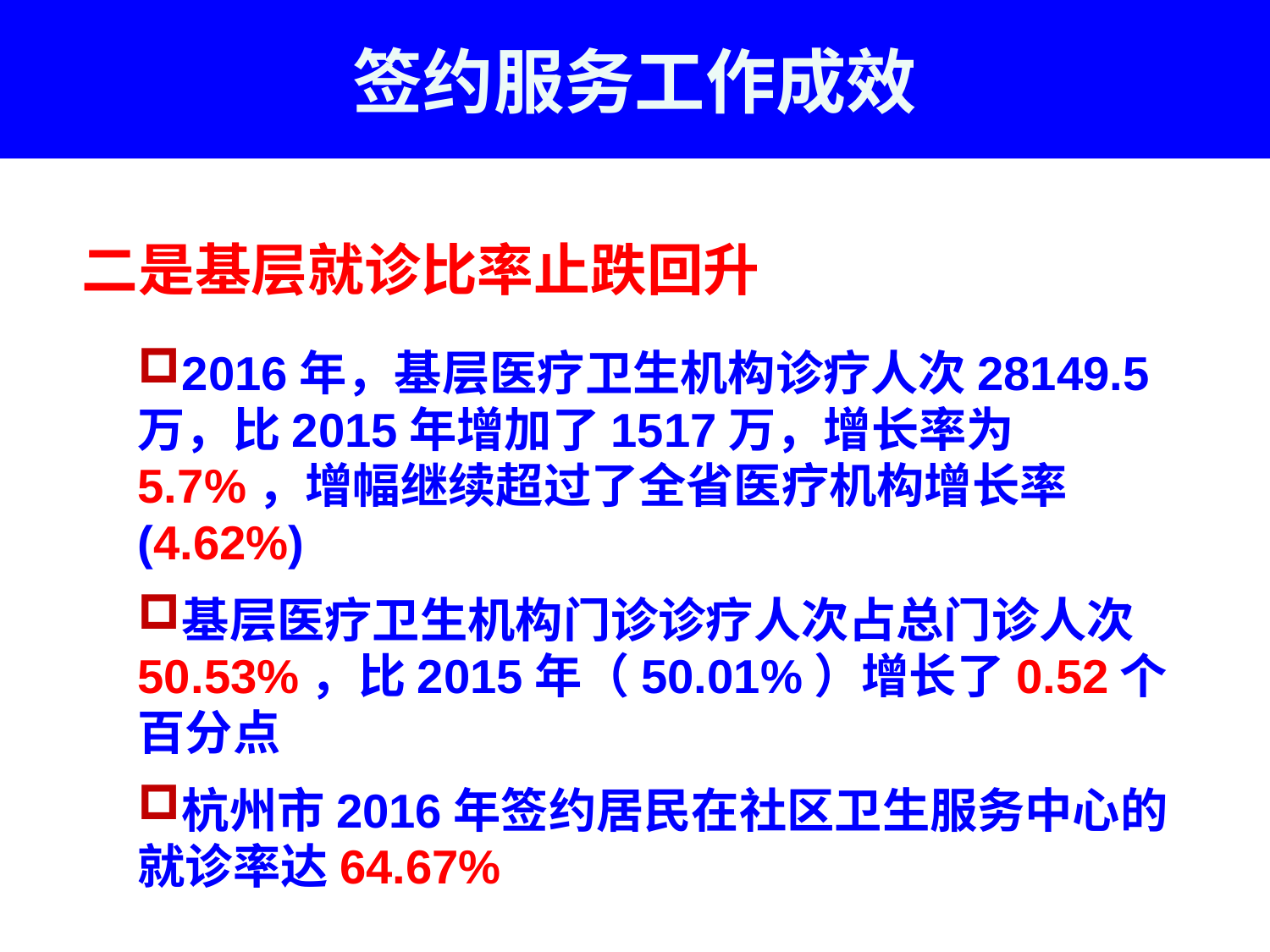

签约服务工作成效
二是基层就诊比率止跌回升
2016年，基层医疗卫生机构诊疗人次28149.5万，比2015年增加了1517万，增长率为5.7%，增幅继续超过了全省医疗机构增长率(4.62%)
基层医疗卫生机构门诊诊疗人次占总门诊人次50.53%，比2015年（50.01%）增长了0.52个百分点
杭州市2016年签约居民在社区卫生服务中心的就诊率达64.67%